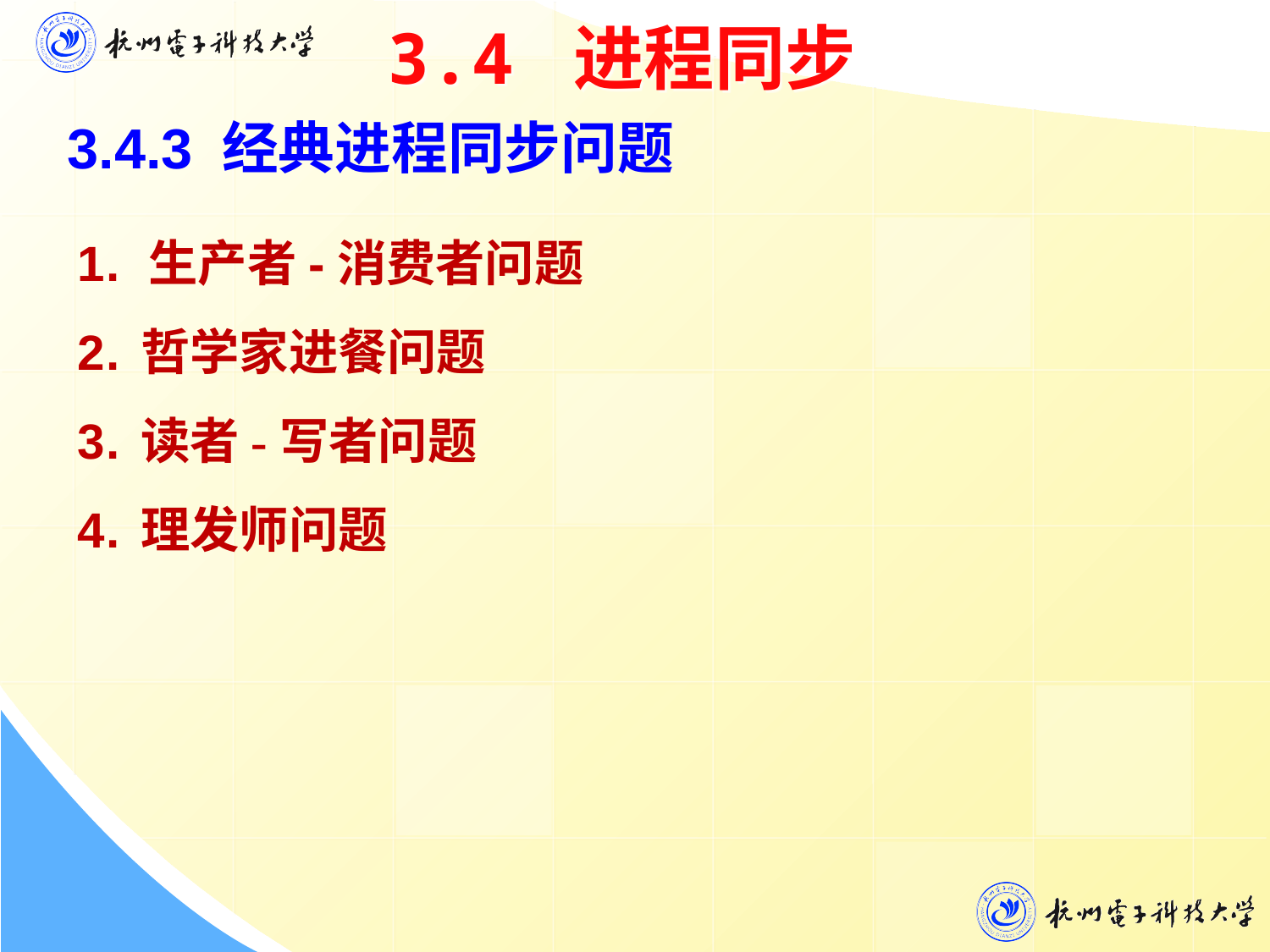

3.4 进程同步
3.4.3 经典进程同步问题
生产者-消费者问题
哲学家进餐问题
读者-写者问题
理发师问题